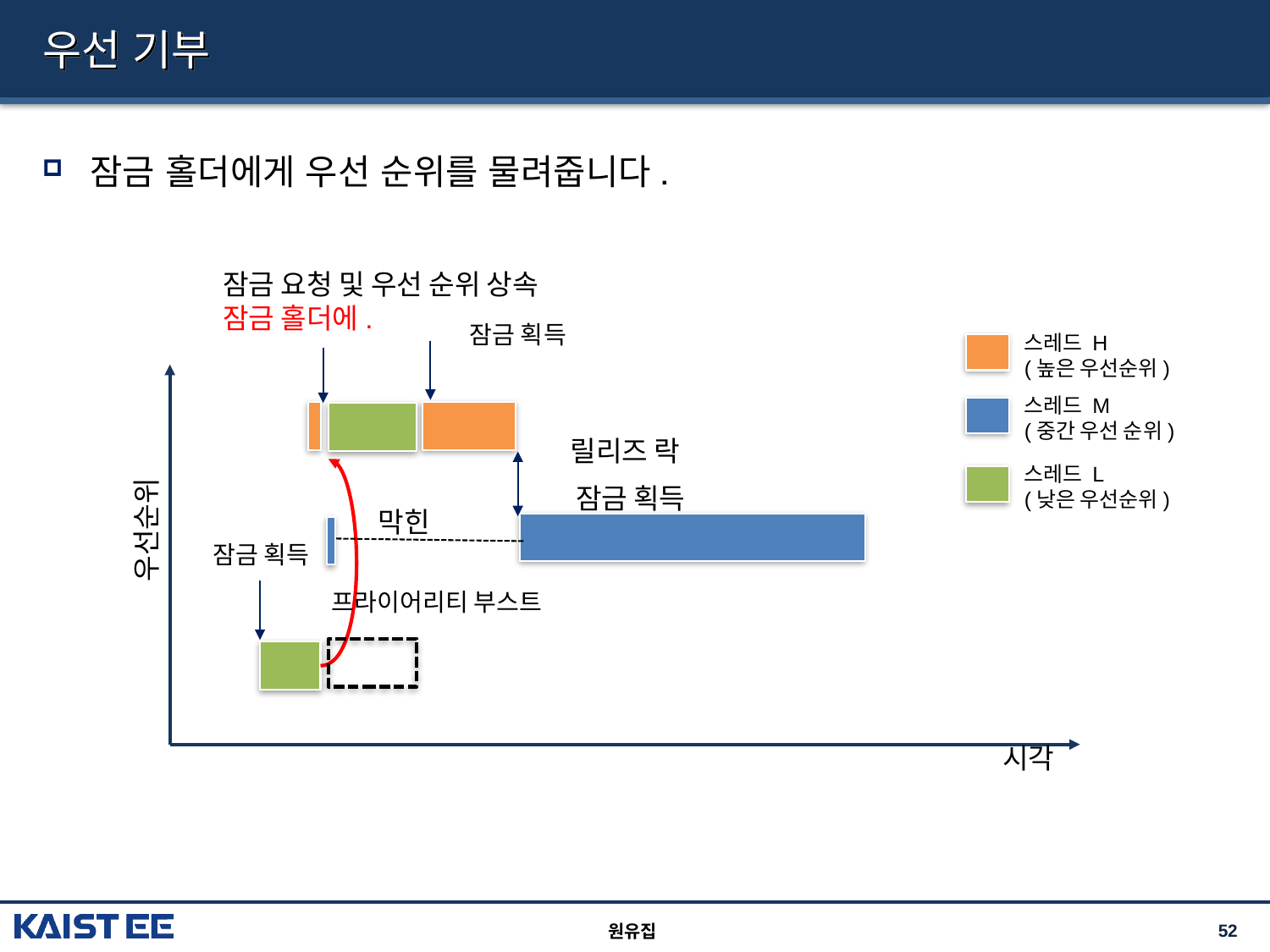

# 우선 기부
잠금 홀더에게 우선 순위를 물려줍니다.

잠금 요청 및 우선 순위 상속
잠금 홀더에.
잠금 획득
스레드 H
(높은 우선순위)

스레드 M
(중간 우선 순위)

릴리즈 락
스레드 L
(낮은 우선순위)

잠금 획득
막힌
우선순위

잠금 획득
프라이어리티 부스트

시각
원유집
52